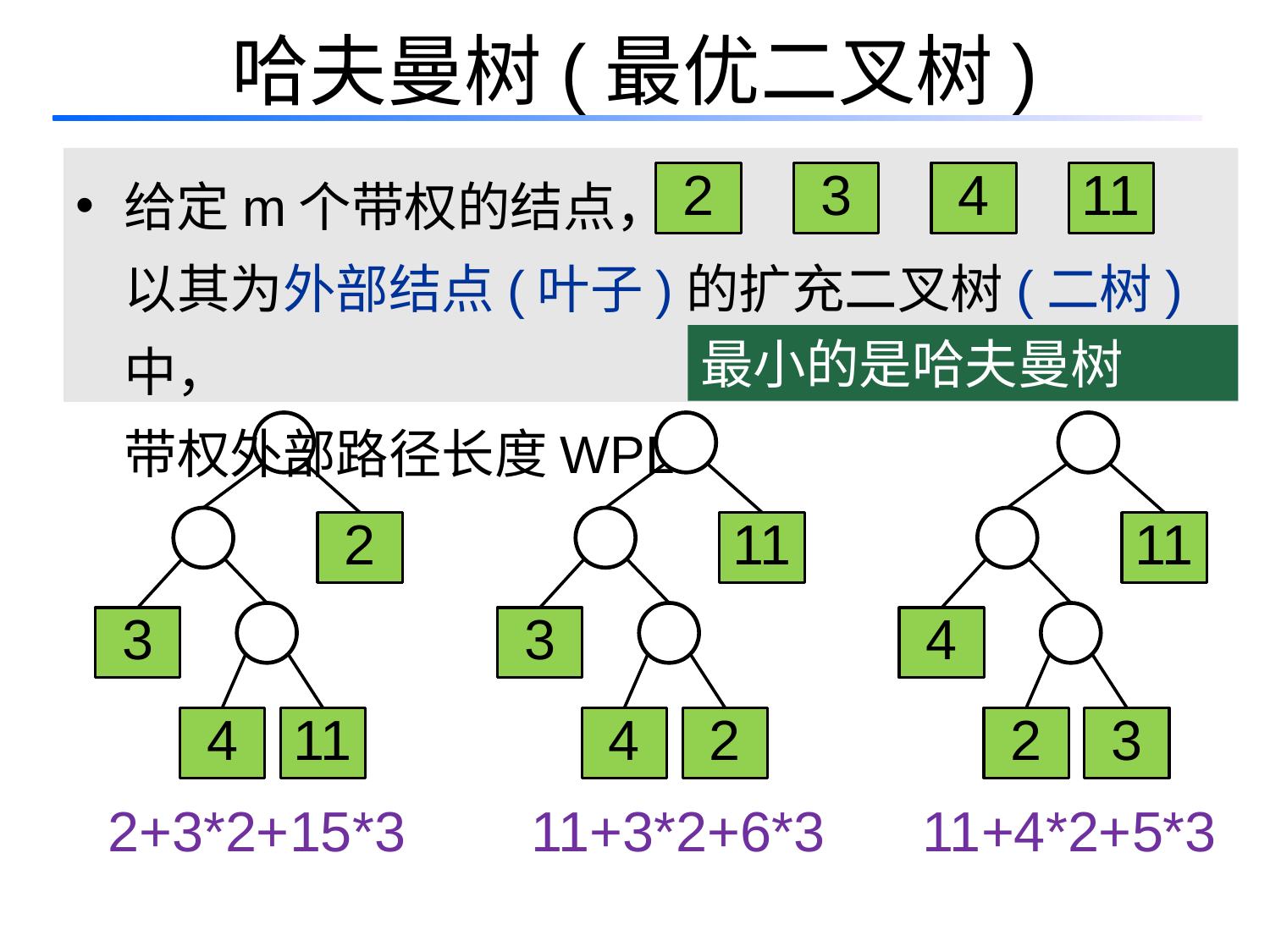

# 哈夫曼树(最优二叉树)

给定m个带权的结点，
   以其为外部结点(叶子)的扩充二叉树(二树)中，
   带权外部路径长度WPL
2
3
4
11
最小的是哈夫曼树

2
11
11

3
3
4
4
11
4
2
2
3
2+3*2+15*3
11+3*2+6*3
11+4*2+5*3